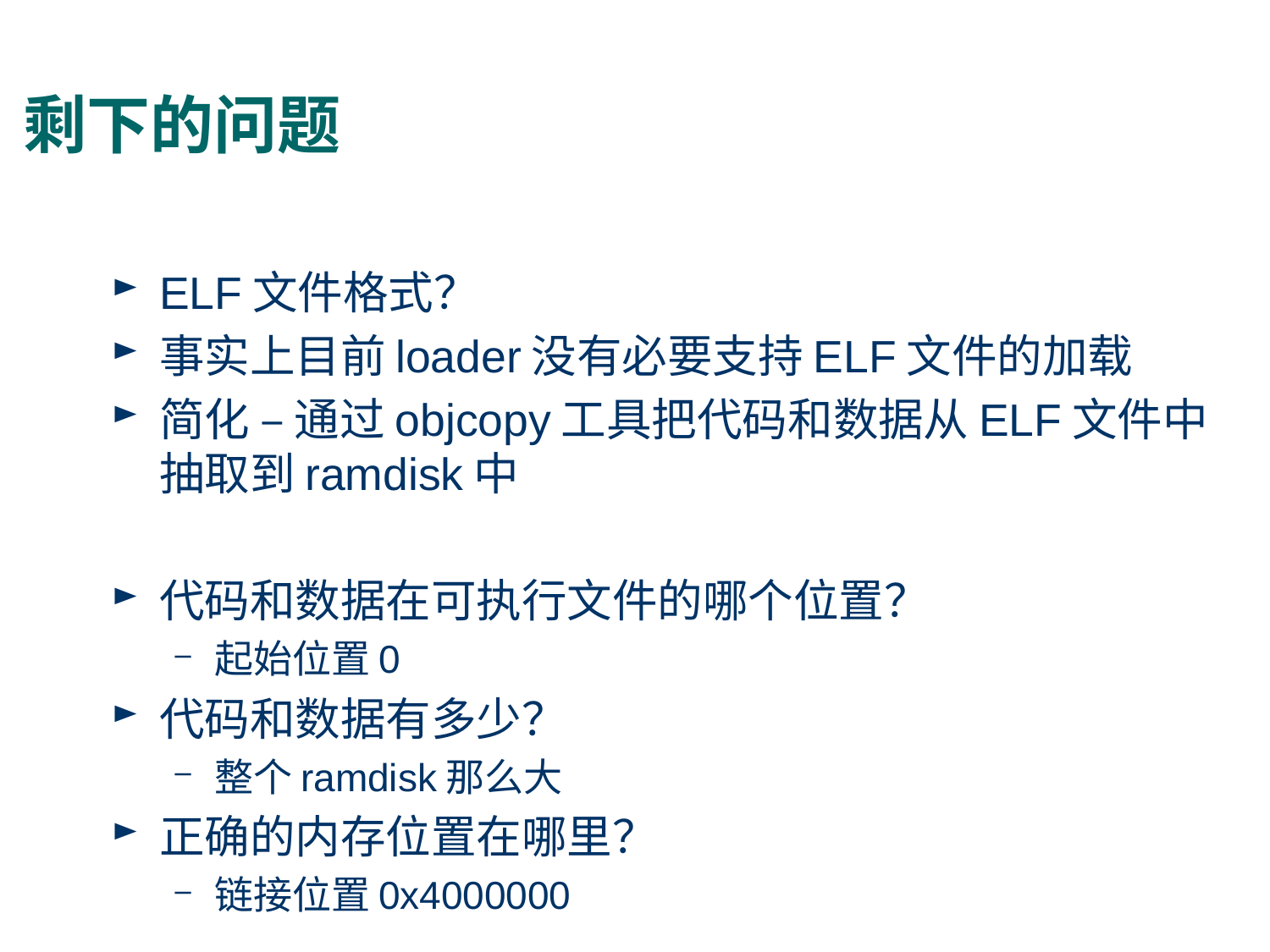

# 剩下的问题
ELF文件格式？
事实上目前loader没有必要支持ELF文件的加载
简化 – 通过objcopy工具把代码和数据从ELF文件中抽取到ramdisk中

代码和数据在可执行文件的哪个位置？
起始位置0
代码和数据有多少？
整个ramdisk那么大
正确的内存位置在哪里？
链接位置0x4000000